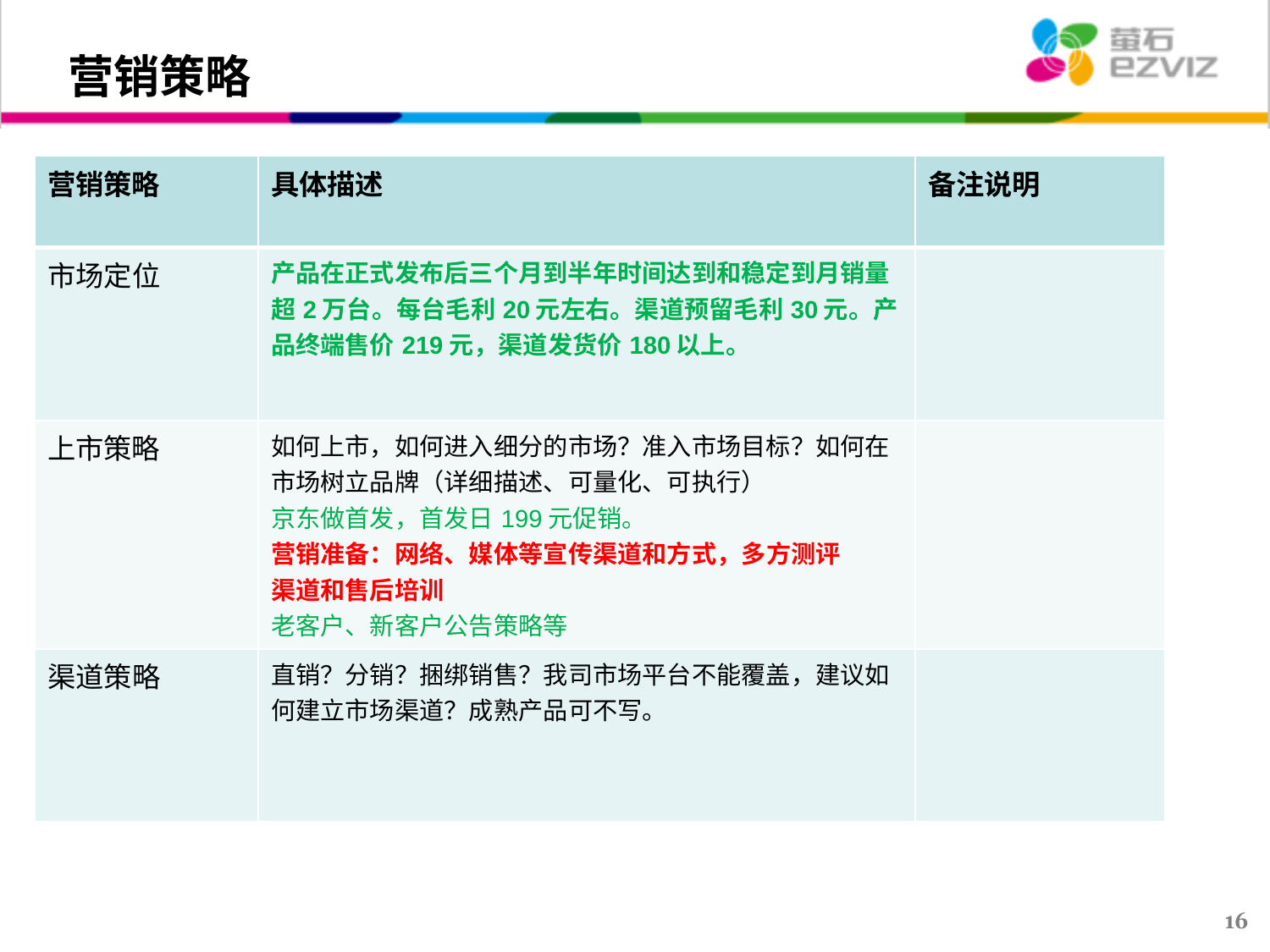

# 营销策略
| 营销策略 | 具体描述 | 备注说明 |
| --- | --- | --- |
| 市场定位 | 产品在正式发布后三个月到半年时间达到和稳定到月销量超2万台。每台毛利20元左右。渠道预留毛利30元。产品终端售价219元，渠道发货价180以上。 |  |
| 上市策略 | 如何上市，如何进入细分的市场？准入市场目标？如何在市场树立品牌（详细描述、可量化、可执行） 京东做首发，首发日199元促销。 营销准备：网络、媒体等宣传渠道和方式，多方测评 渠道和售后培训 老客户、新客户公告策略等 |  |
| 渠道策略 | 直销？分销？捆绑销售？我司市场平台不能覆盖，建议如何建立市场渠道？成熟产品可不写。 |  |
16